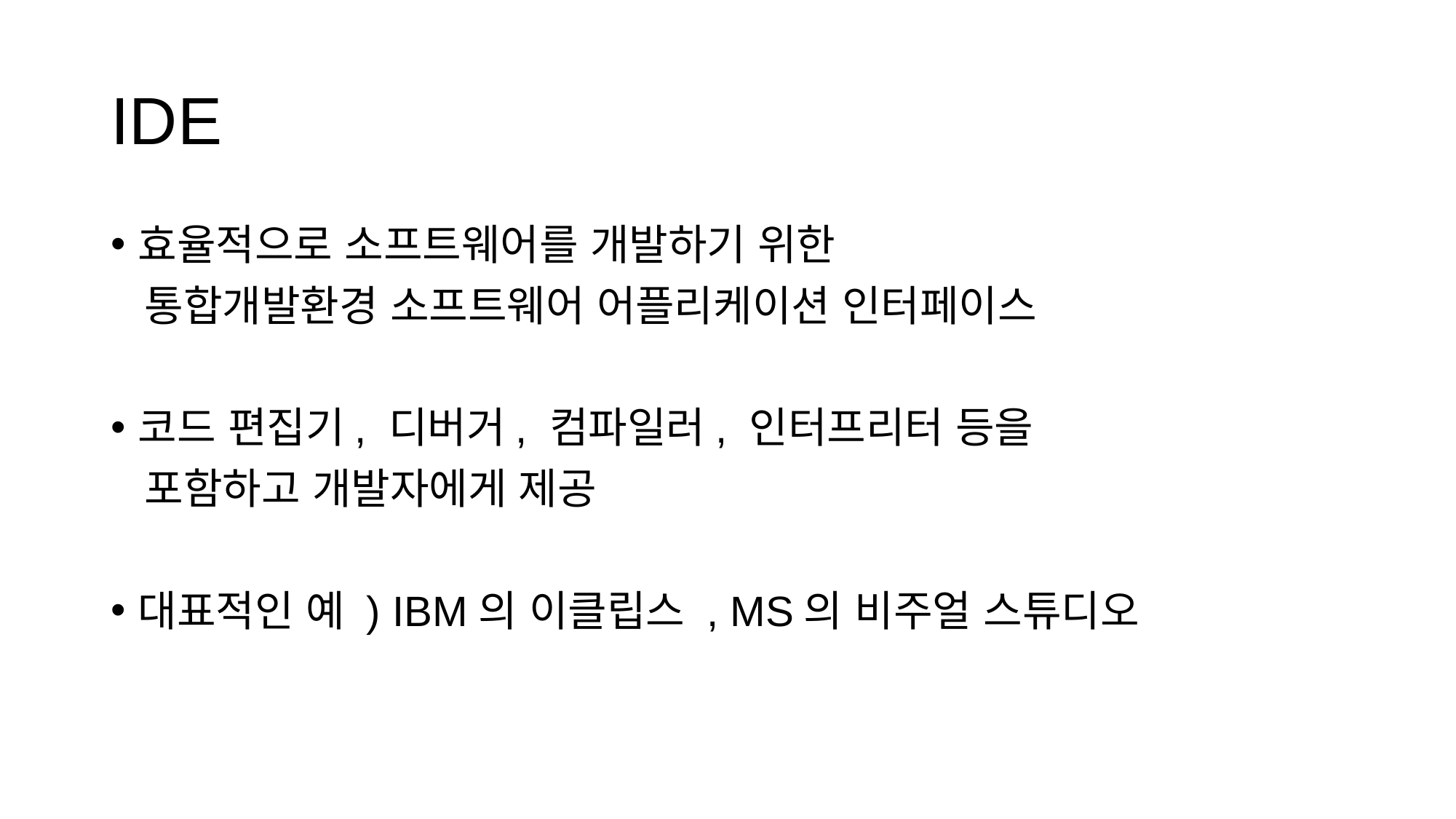

# IDE
효율적으로 소프트웨어를 개발하기 위한
  통합개발환경 소프트웨어 어플리케이션 인터페이스

코드 편집기, 디버거, 컴파일러, 인터프리터 등을
  포함하고 개발자에게 제공

대표적인 예 ) IBM의 이클립스 , MS의 비주얼 스튜디오